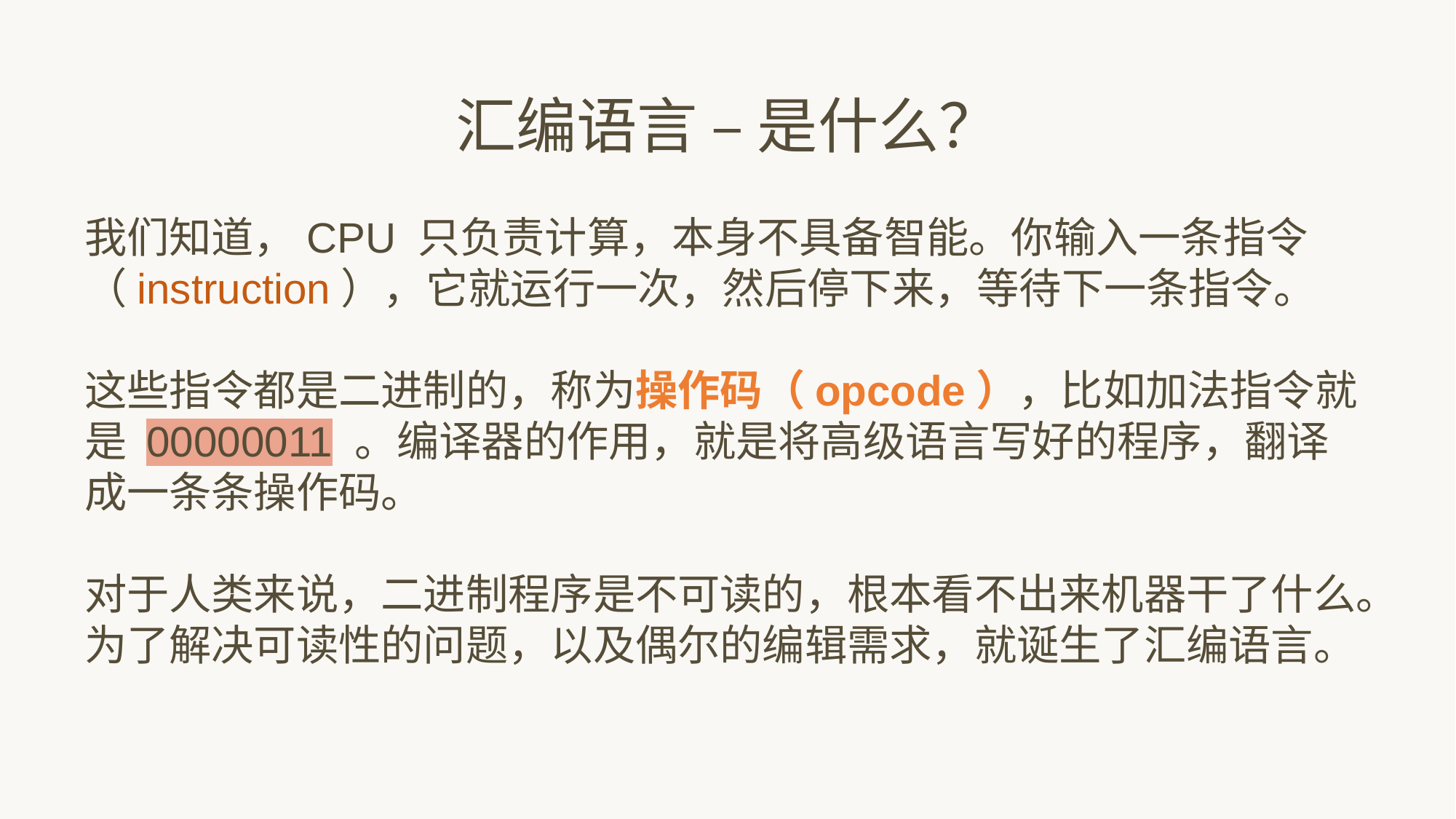

汇编语言 – 是什么？
我们知道，CPU 只负责计算，本身不具备智能。你输入一条指令（instruction），它就运行一次，然后停下来，等待下一条指令。

这些指令都是二进制的，称为操作码（opcode），比如加法指令就是 00000011 。编译器的作用，就是将高级语言写好的程序，翻译成一条条操作码。

对于人类来说，二进制程序是不可读的，根本看不出来机器干了什么。为了解决可读性的问题，以及偶尔的编辑需求，就诞生了汇编语言。